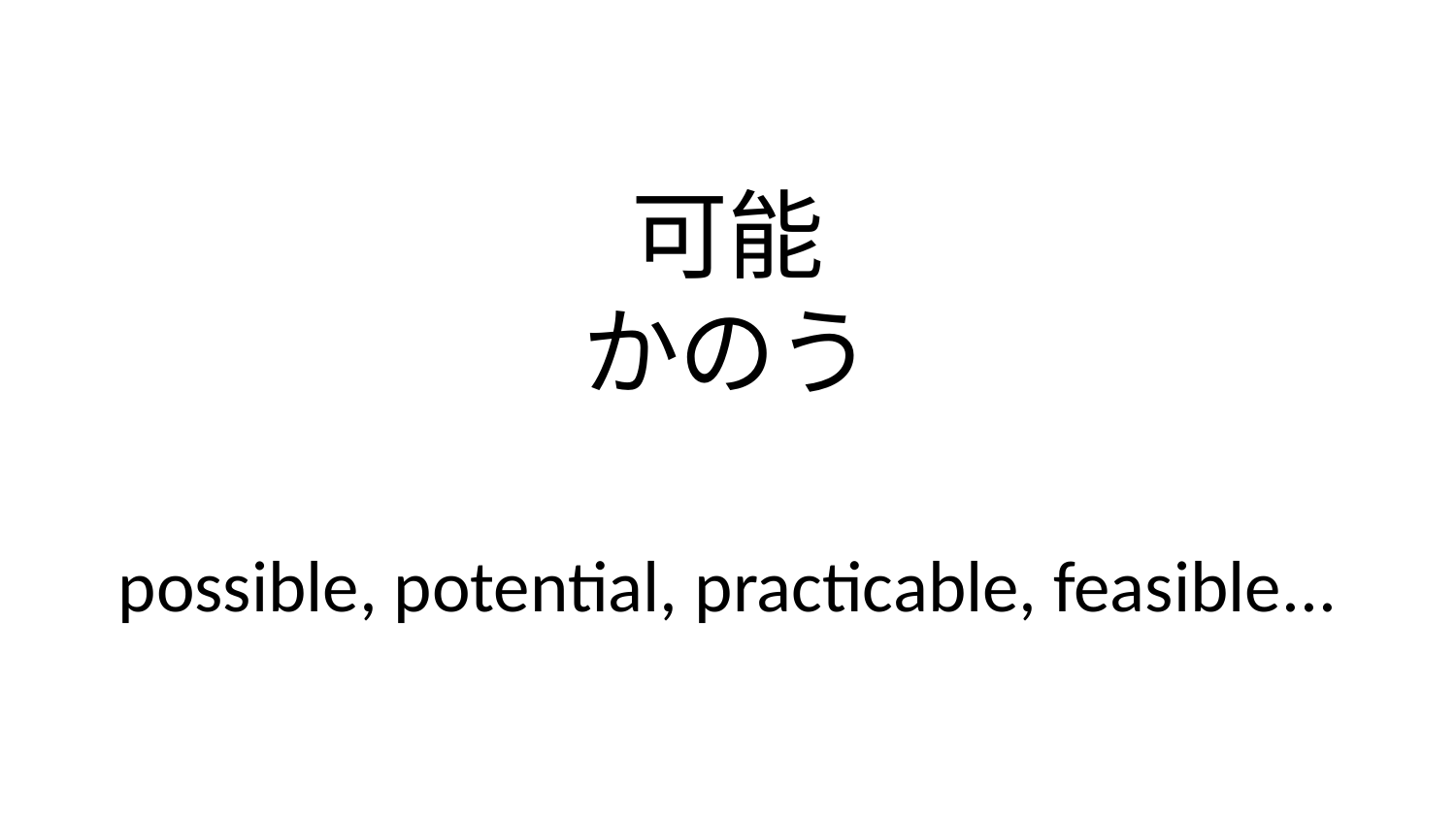

可能
かのう
possible, potential, practicable, feasible...
63-64